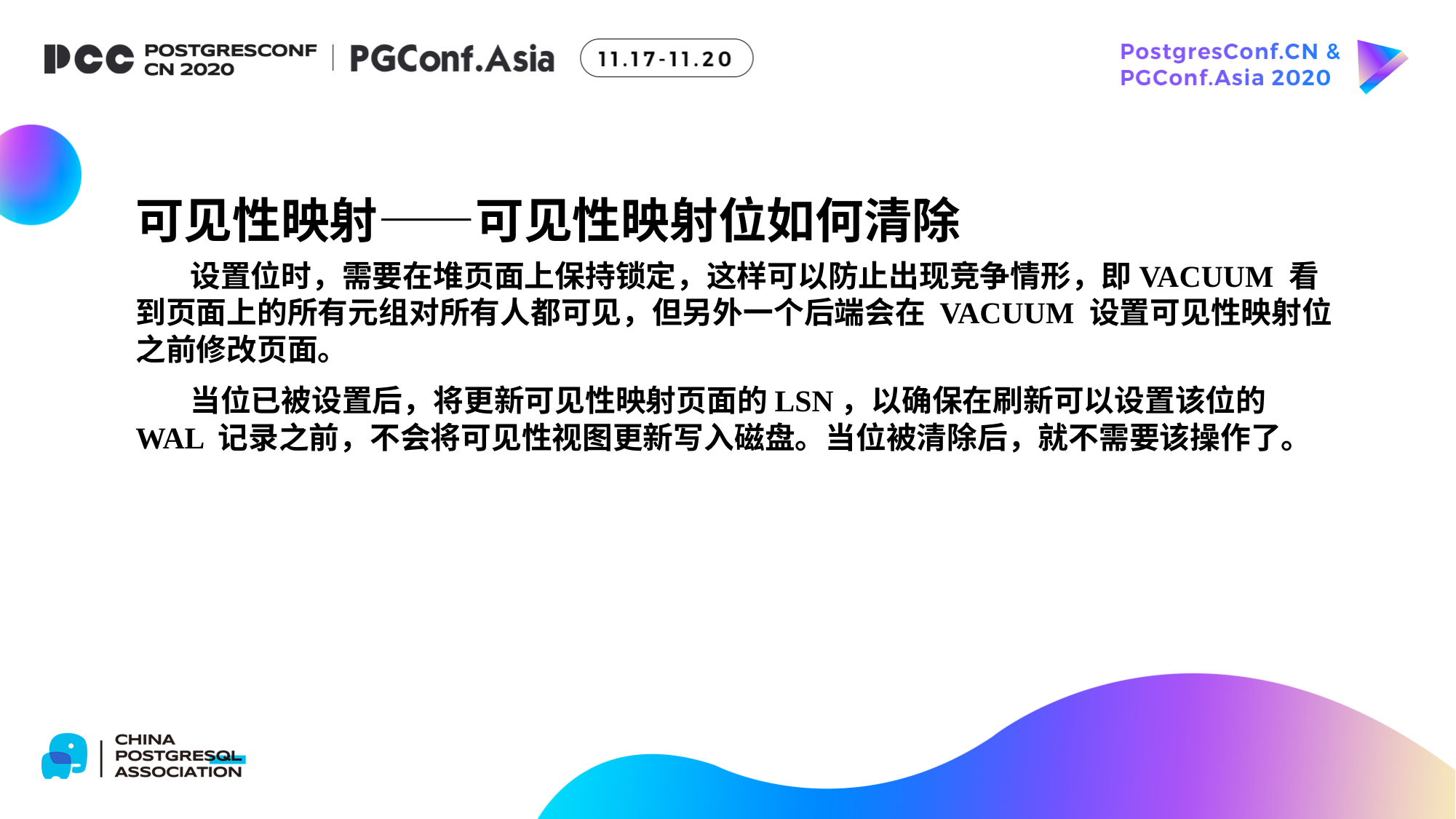

可见性映射——可见性映射位如何清除
设置位时，需要在堆页面上保持锁定，这样可以防止出现竞争情形，即VACUUM 看到页面上的所有元组对所有人都可见，但另外一个后端会在 VACUUM 设置可见性映射位之前修改页面。
当位已被设置后，将更新可见性映射页面的LSN，以确保在刷新可以设置该位的 WAL 记录之前，不会将可见性视图更新写入磁盘。当位被清除后，就不需要该操作了。